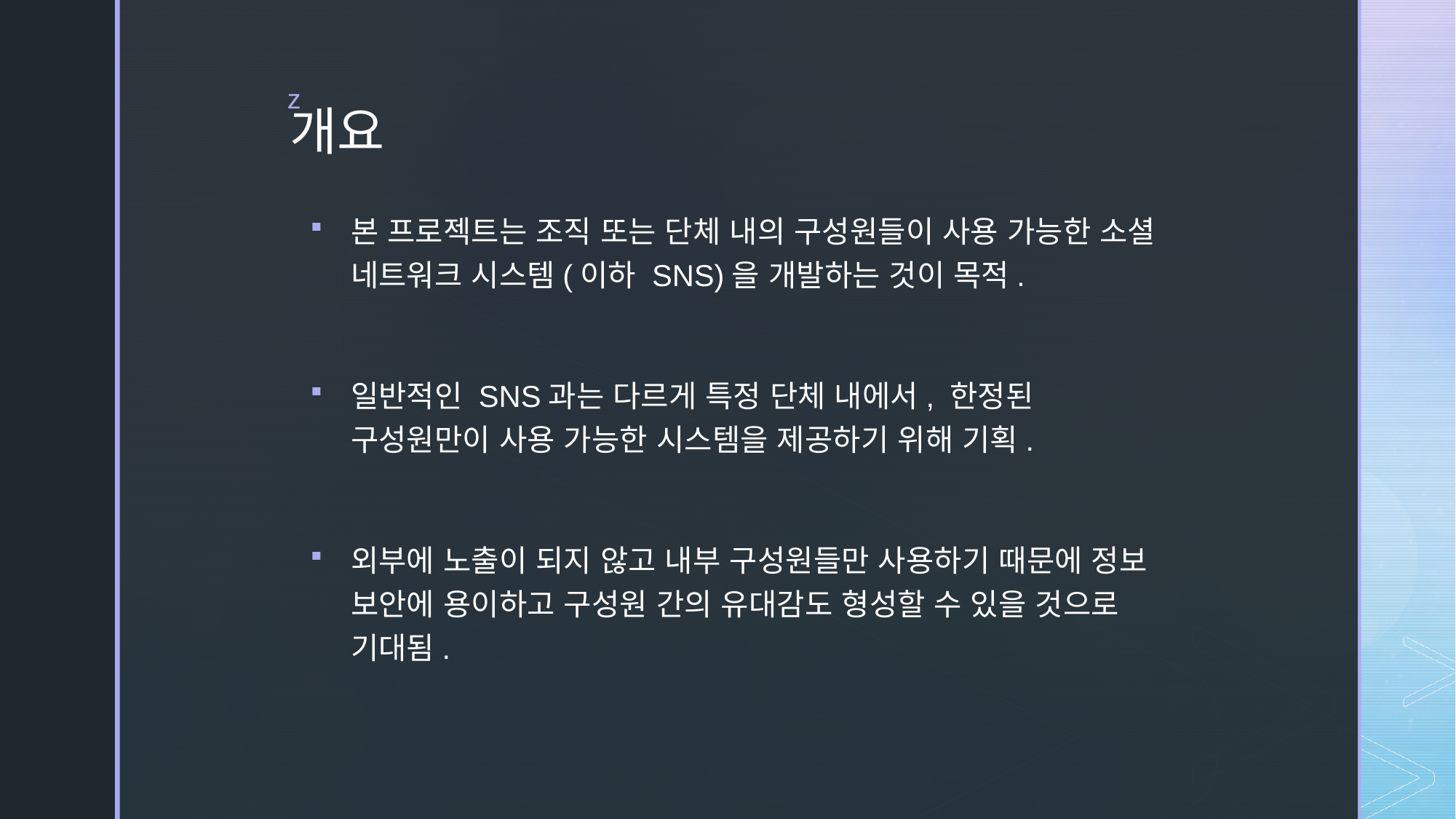

# 개요
본 프로젝트는 조직 또는 단체 내의 구성원들이 사용 가능한 소셜 네트워크 시스템(이하 SNS)을 개발하는 것이 목적.

일반적인 SNS과는 다르게 특정 단체 내에서, 한정된 구성원만이 사용 가능한 시스템을 제공하기 위해 기획.

외부에 노출이 되지 않고 내부 구성원들만 사용하기 때문에 정보 보안에 용이하고 구성원 간의 유대감도 형성할 수 있을 것으로 기대됨.